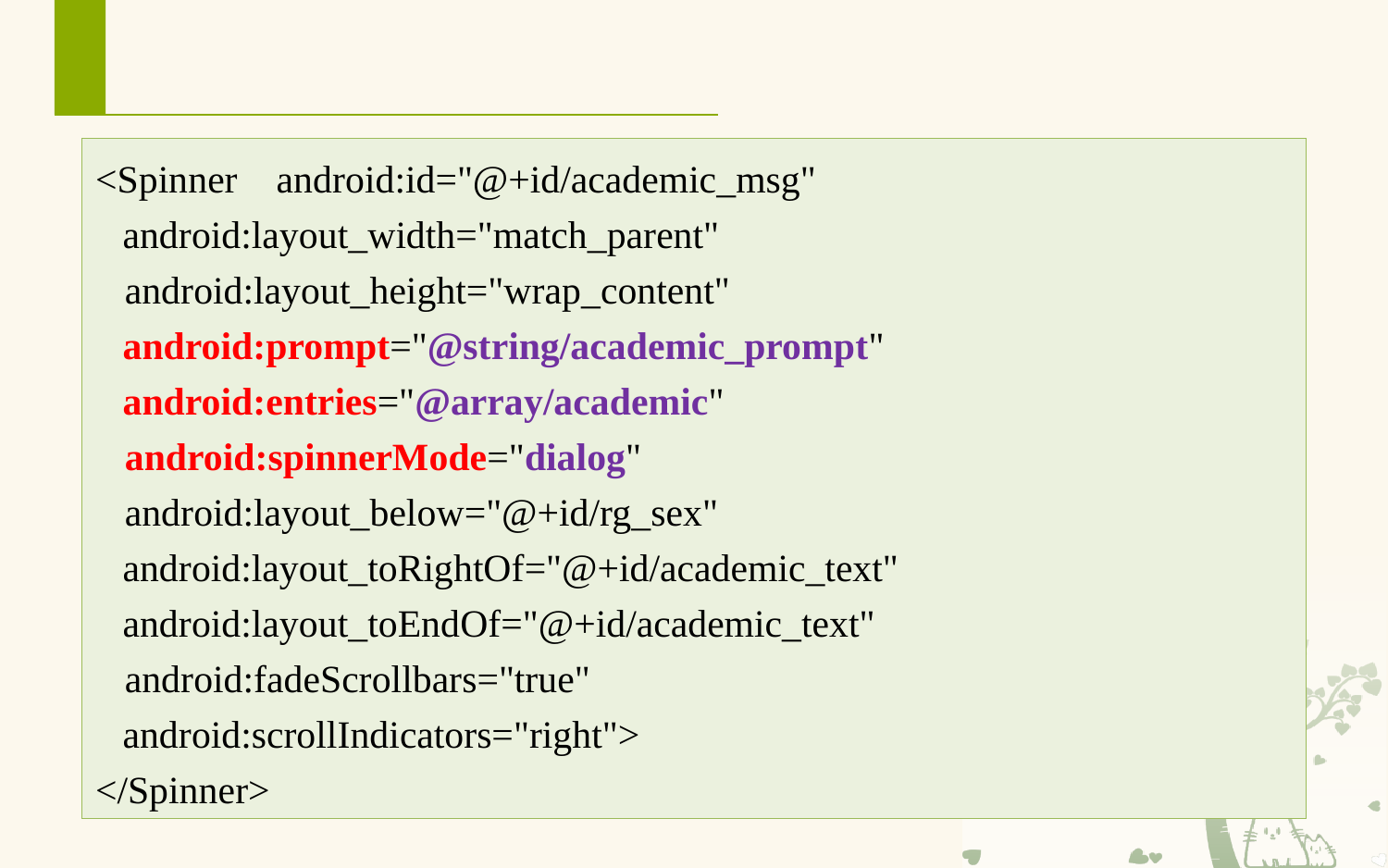

# 3.2.7 Spinner控件
<Spinner    android:id="@+id/academic_msg"    android:layout_width="match_parent"
   android:layout_height="wrap_content"    android:prompt="@string/academic_prompt"    android:entries="@array/academic"
   android:spinnerMode="dialog"
   android:layout_below="@+id/rg_sex"    android:layout_toRightOf="@+id/academic_text"    android:layout_toEndOf="@+id/academic_text"
   android:fadeScrollbars="true"
android:scrollIndicators="right">
</Spinner>